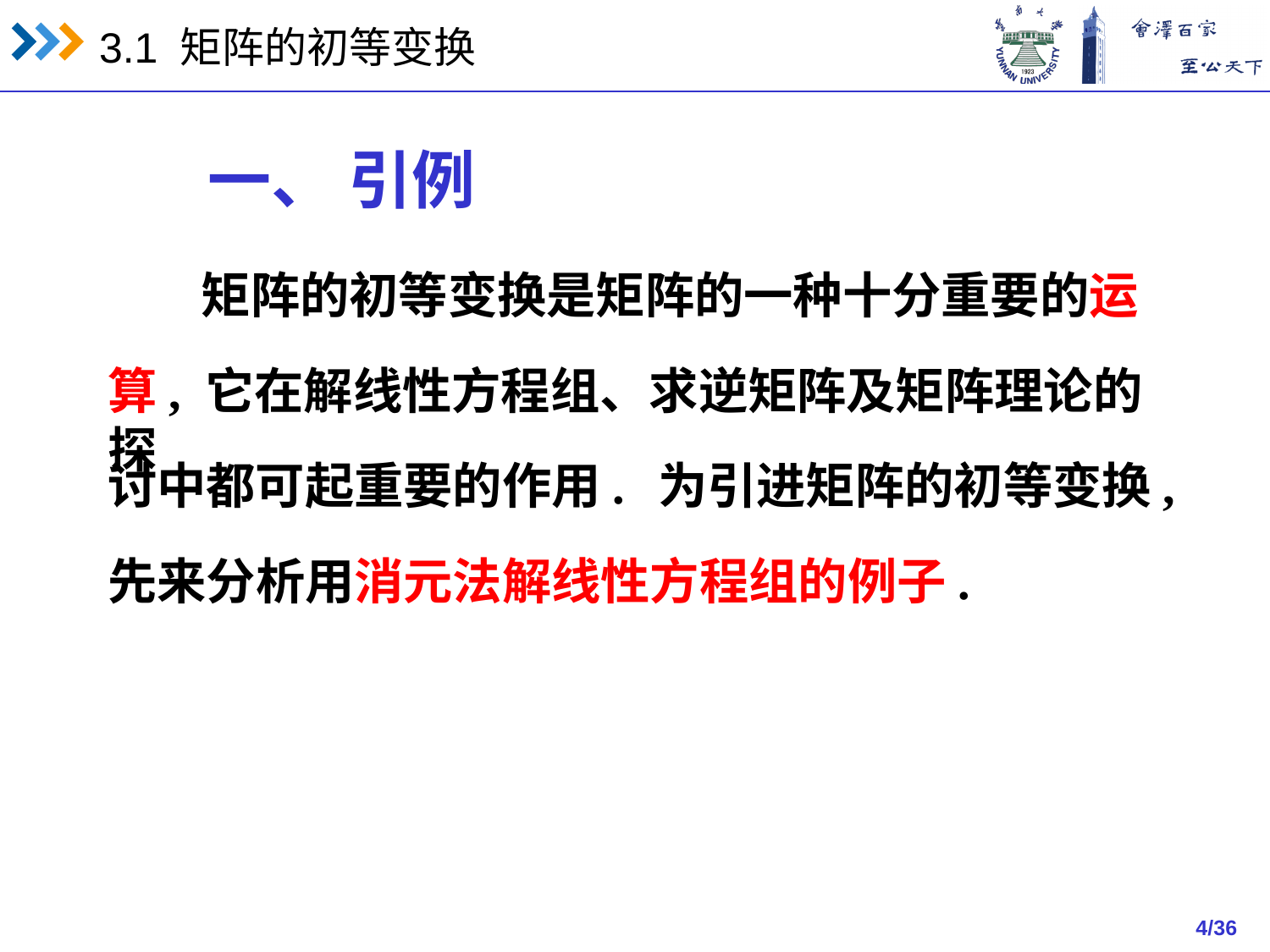

一、 引例
矩阵的初等变换是矩阵的一种十分重要的运
算, 它在解线性方程组、求逆矩阵及矩阵理论的探
讨中都可起重要的作用.
为引进矩阵的初等变换,
先来分析用消元法解线性方程组的例子.